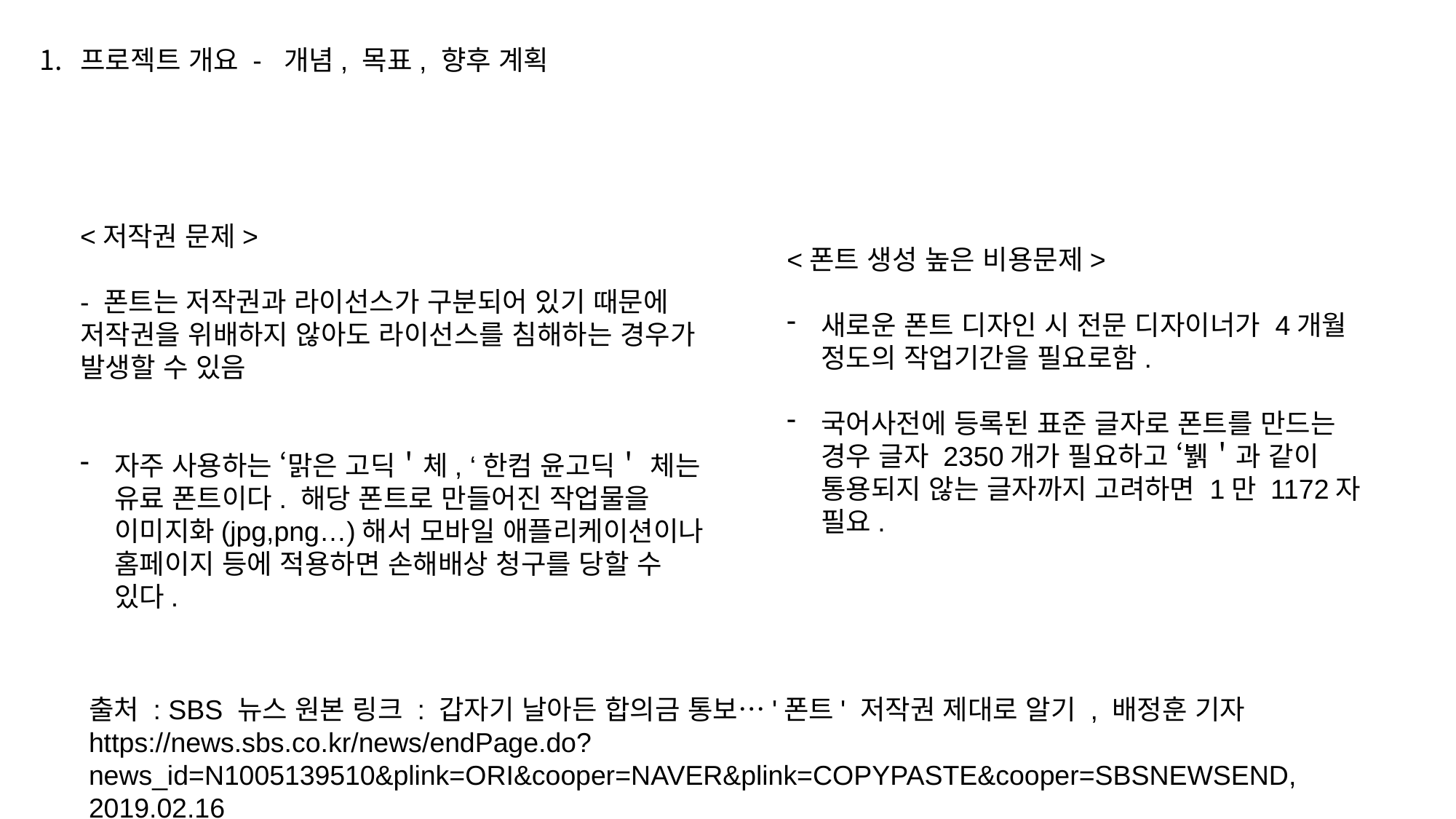

프로젝트 개요 -  개념, 목표, 향후 계획
<저작권 문제>

- 폰트는 저작권과 라이선스가 구분되어 있기 때문에 저작권을 위배하지 않아도 라이선스를 침해하는 경우가 발생할 수 있음

자주 사용하는 ‘맑은 고딕＇체, ‘한컴 윤고딕＇ 체는 유료 폰트이다. 해당 폰트로 만들어진 작업물을 이미지화(jpg,png…)해서 모바일 애플리케이션이나 홈페이지 등에 적용하면 손해배상 청구를 당할 수 있다.

<폰트 생성 높은 비용문제>

새로운 폰트 디자인 시 전문 디자이너가 4개월 정도의 작업기간을 필요로함.

국어사전에 등록된 표준 글자로 폰트를 만드는 경우 글자 2350개가 필요하고 ‘뷁＇과 같이 통용되지 않는 글자까지 고려하면 1만 1172자 필요.
출처 : SBS 뉴스 원본 링크 : 갑자기 날아든 합의금 통보…'폰트' 저작권 제대로 알기 , 배정훈 기자
https://news.sbs.co.kr/news/endPage.do?news_id=N1005139510&plink=ORI&cooper=NAVER&plink=COPYPASTE&cooper=SBSNEWSEND, 2019.02.16